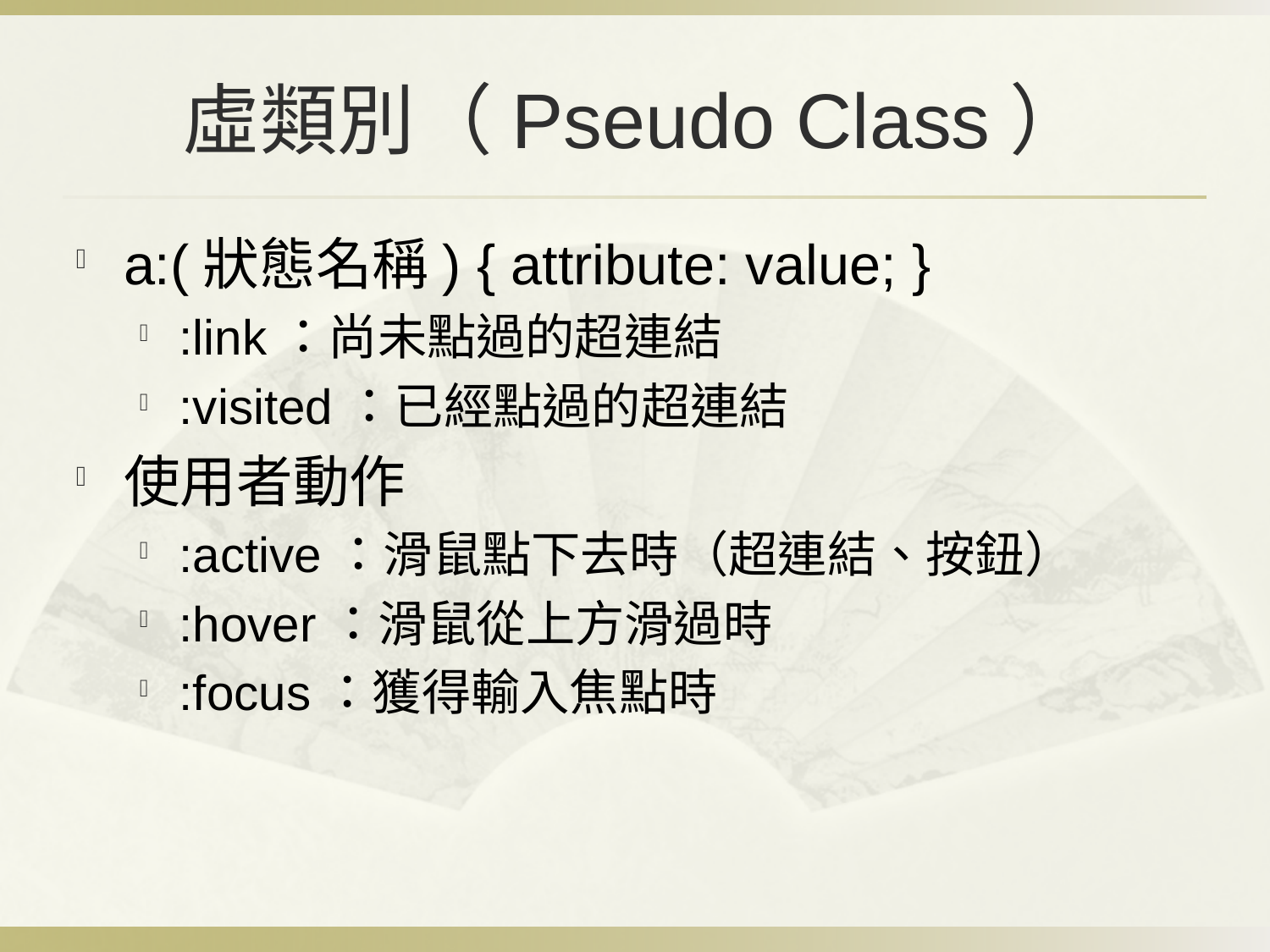

# 虛類別（Pseudo Class）
a:(狀態名稱) { attribute: value; }
:link：尚未點過的超連結
:visited：已經點過的超連結
使用者動作
:active：滑鼠點下去時（超連結、按鈕）
:hover：滑鼠從上方滑過時
:focus：獲得輸入焦點時